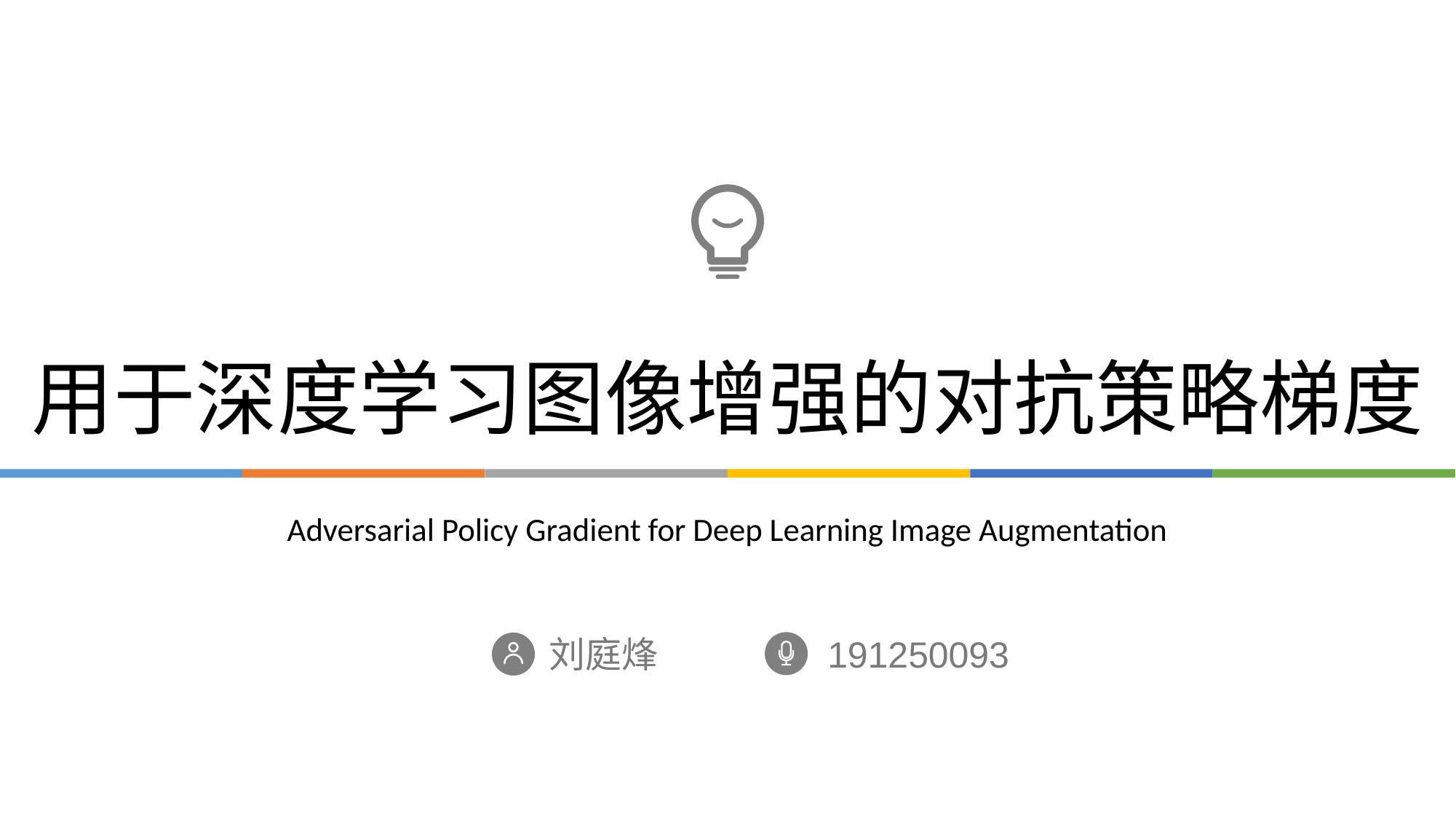

用于深度学习图像增强的对抗策略梯度

Adversarial Policy Gradient for Deep Learning Image Augmentation
刘庭烽
191250093